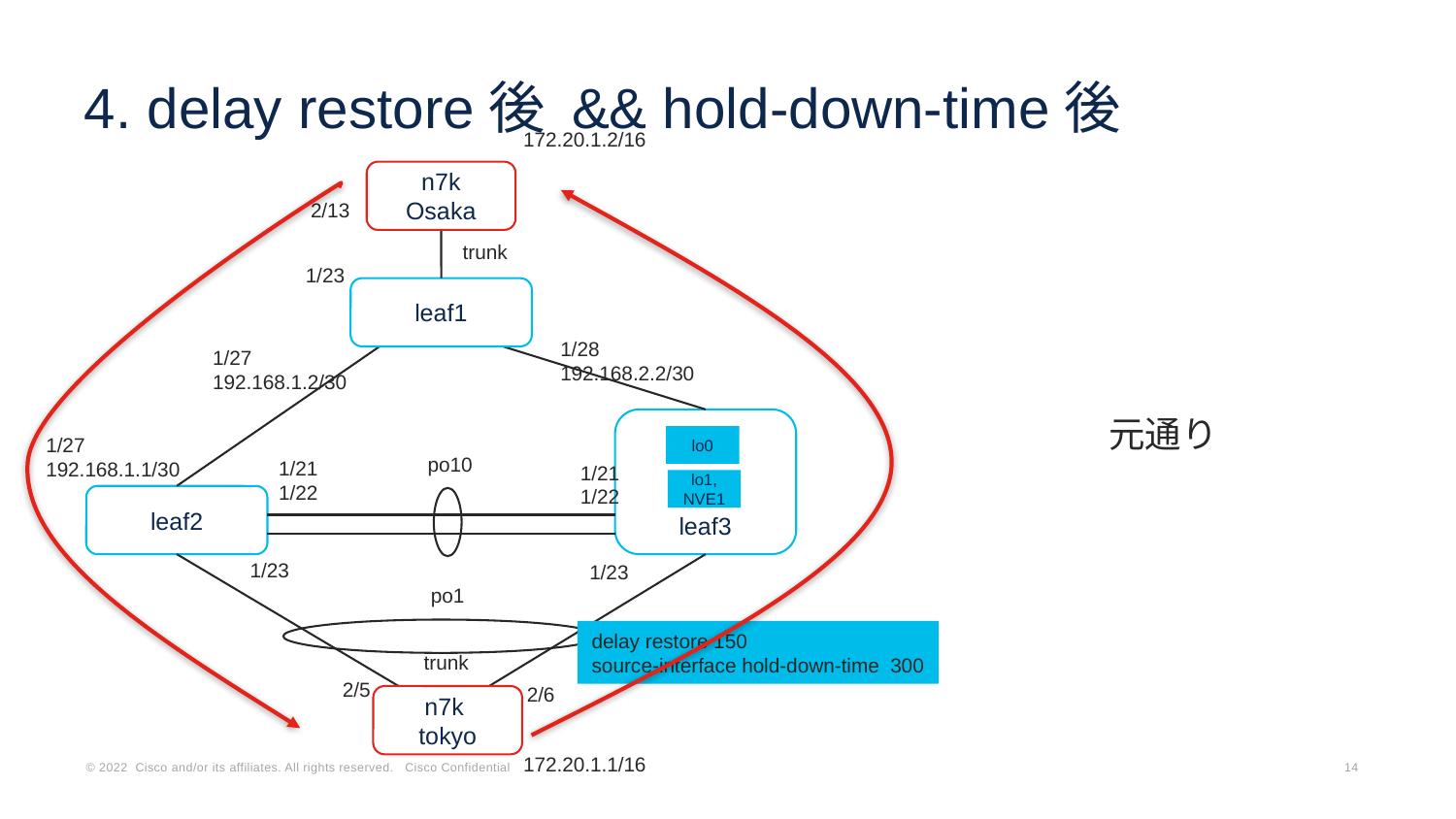

# 4. delay restore後 && hold-down-time後
172.20.1.2/16
n7k Osaka

2/13
trunk
1/23
leaf1
1/28
192.168.2.2/30
1/27
192.168.1.2/30
元通り

leaf3
1/27
192.168.1.1/30
lo0
po10
1/21
1/22
1/21
1/22
lo1, NVE1
leaf2

1/23
1/23
po1

delay restore 150
source-interface hold-down-time  300
trunk
2/5
2/6
n7k
tokyo
172.20.1.1/16